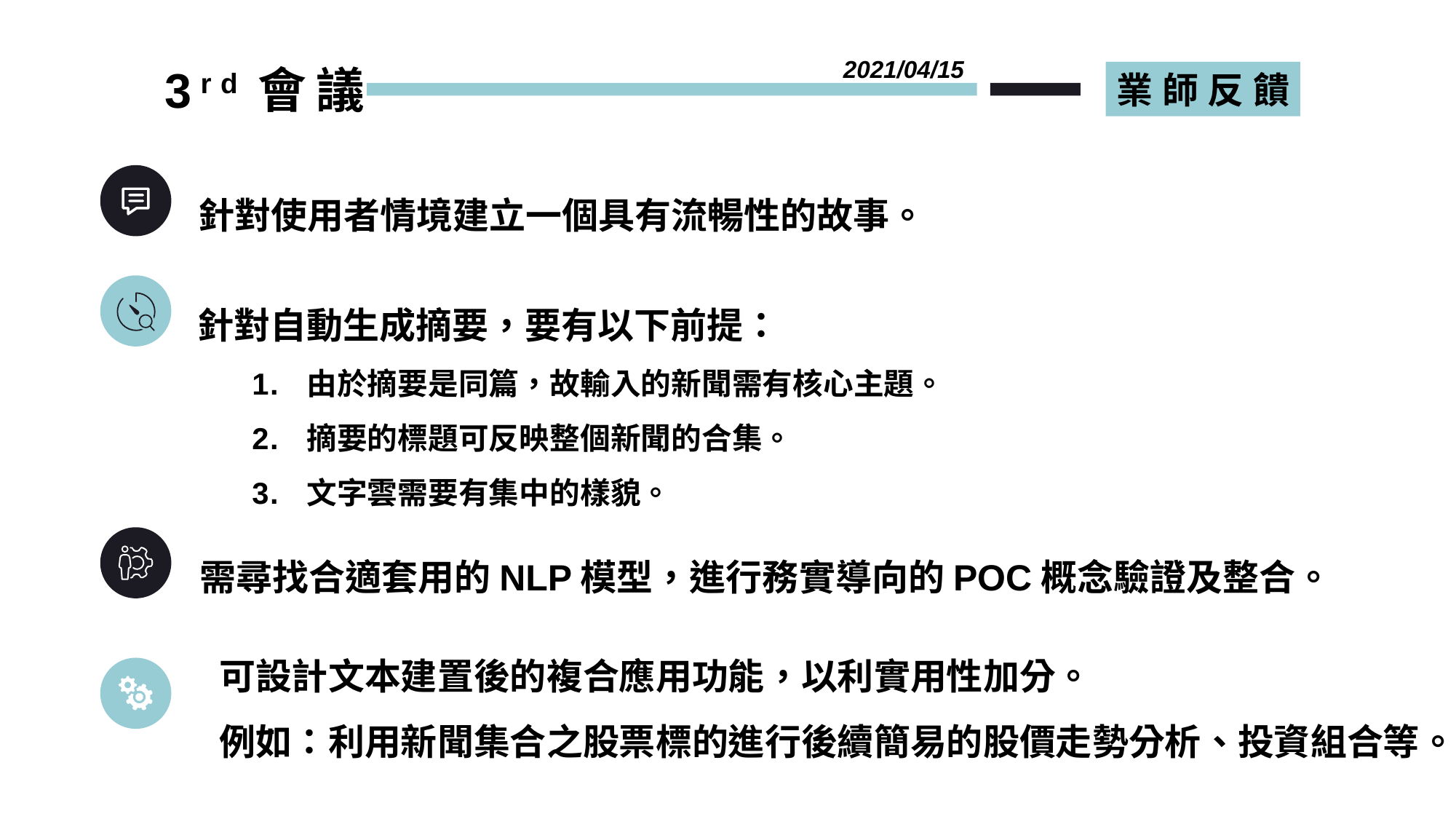

2021/04/15
3rd會議
業師反饋

針對使用者情境建立一個具有流暢性的故事。

針對自動生成摘要，要有以下前提：
由於摘要是同篇，故輸入的新聞需有核心主題。
摘要的標題可反映整個新聞的合集。
文字雲需要有集中的樣貌。

需尋找合適套用的NLP模型，進行務實導向的POC概念驗證及整合。

可設計文本建置後的複合應用功能，以利實用性加分。
例如：利用新聞集合之股票標的進行後續簡易的股價走勢分析、投資組合等。